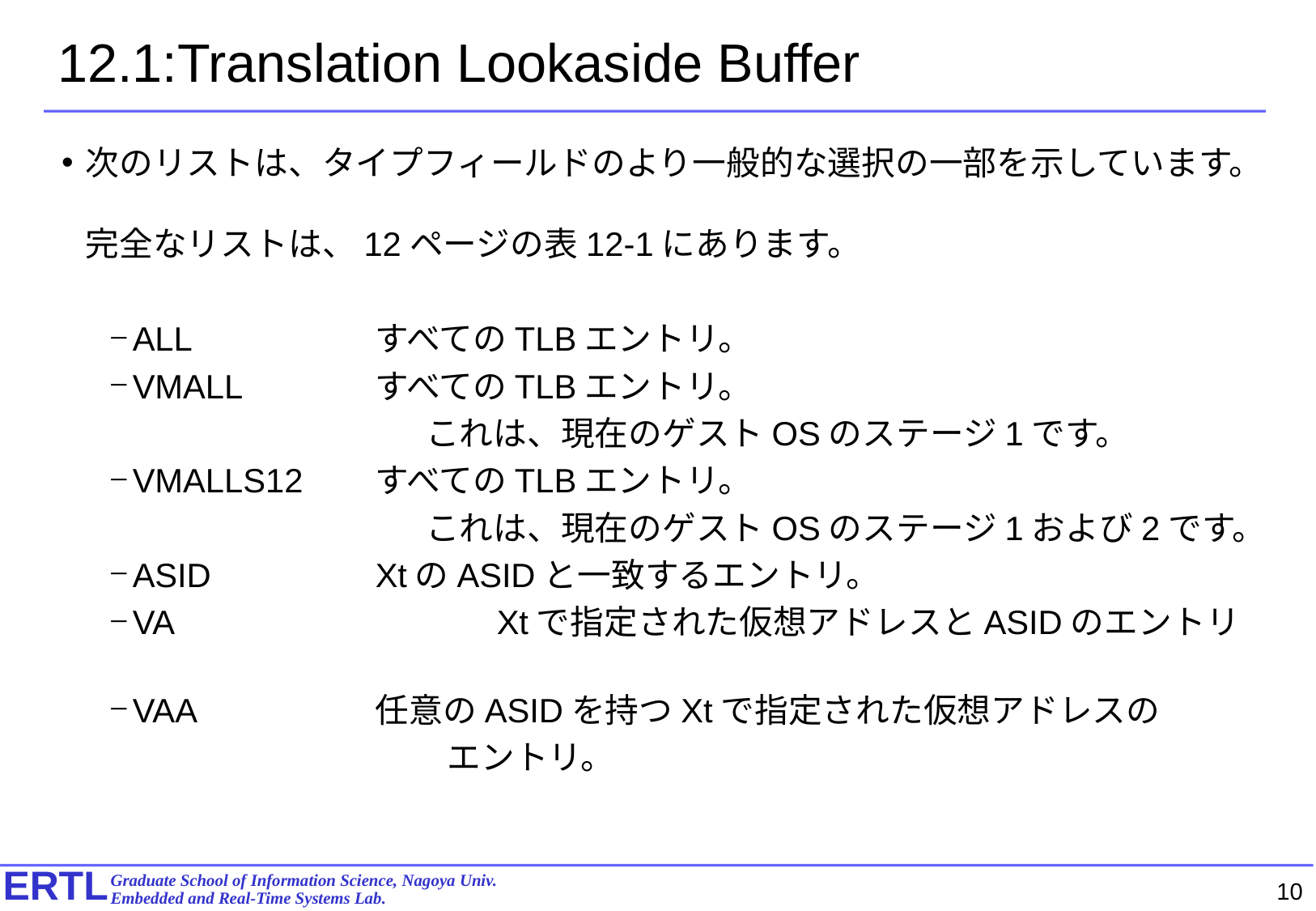

# 12.1:Translation Lookaside Buffer
次のリストは、タイプフィールドのより一般的な選択の一部を示しています。
完全なリストは、12ページの表12-1にあります。

ALL		すべてのTLBエントリ。
VMALL		すべてのTLBエントリ。
			これは、現在のゲストOSのステージ1です。
VMALLS12	すべてのTLBエントリ。
			これは、現在のゲストOSのステージ1および2です。
ASID		XtのASIDと一致するエントリ。
VA			Xtで指定された仮想アドレスとASIDのエントリ
VAA		任意のASIDを持つXtで指定された仮想アドレスの
		エントリ。

10